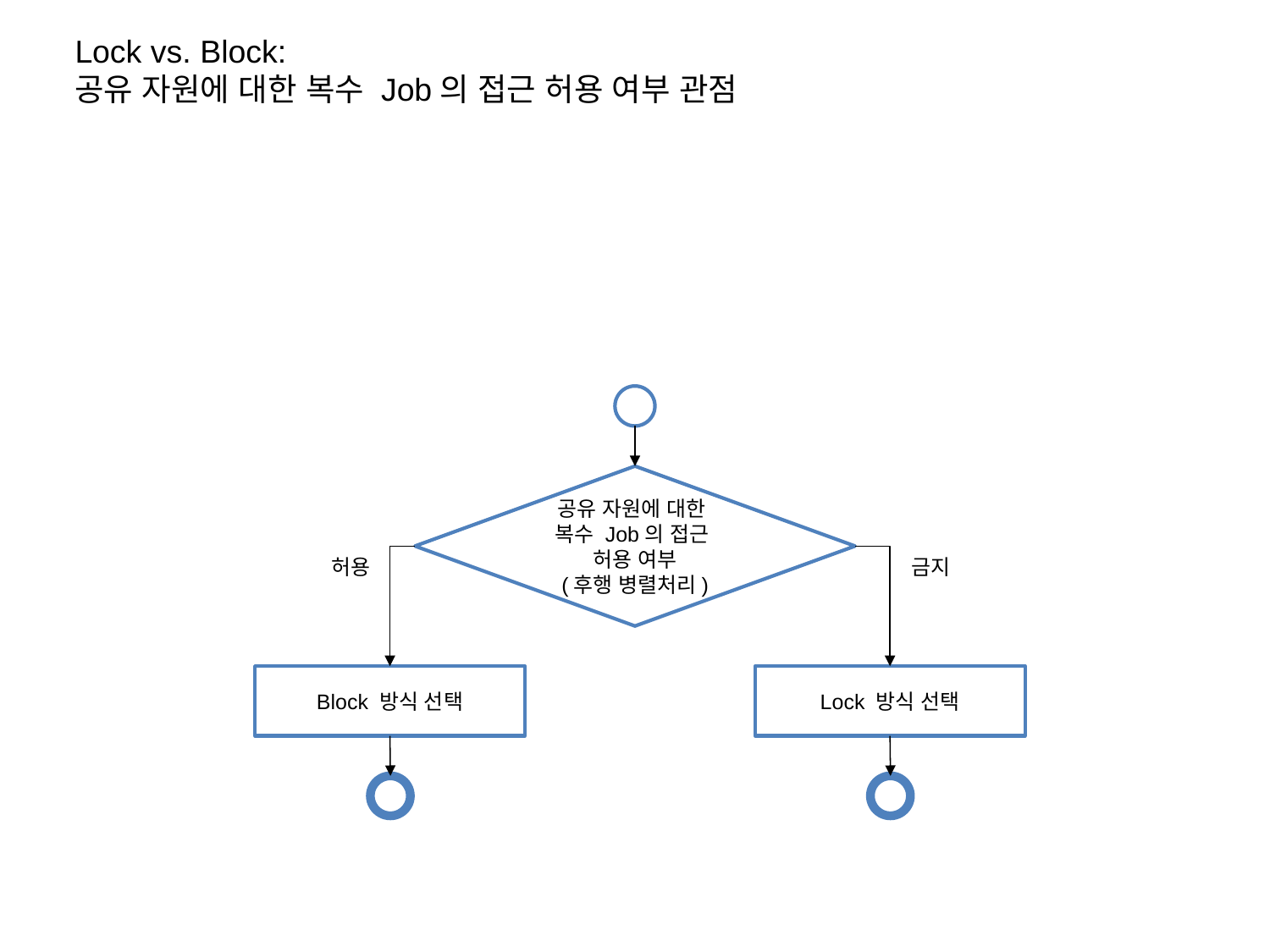

Lock vs. Block:
공유 자원에 대한 복수 Job의 접근 허용 여부 관점

공유 자원에 대한
복수 Job의 접근
허용 여부
(후행 병렬처리)
허용
금지
Block 방식 선택
Lock 방식 선택